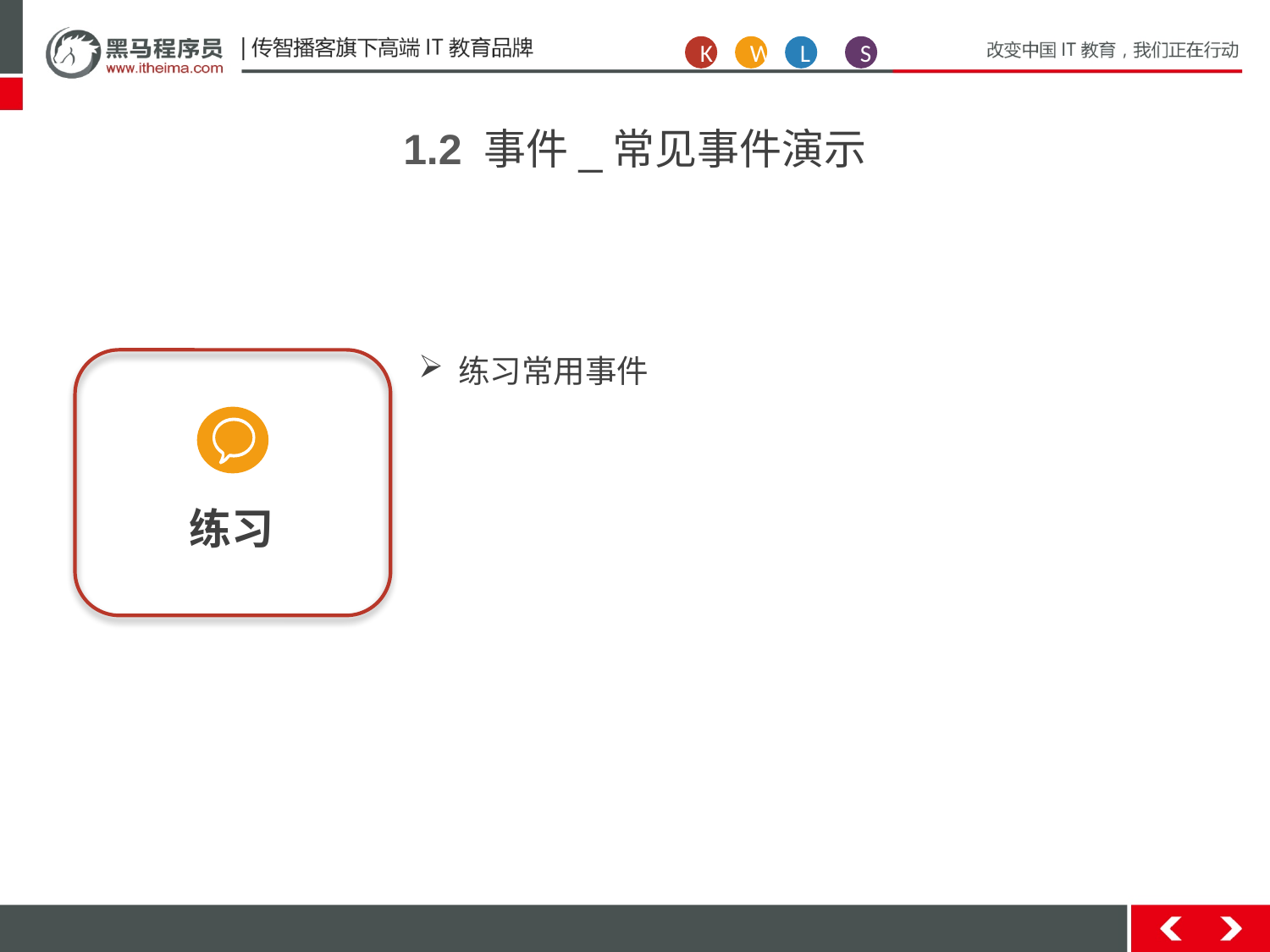

K
W
L
S
1.2 事件_常见事件演示

练习常用事件

练习